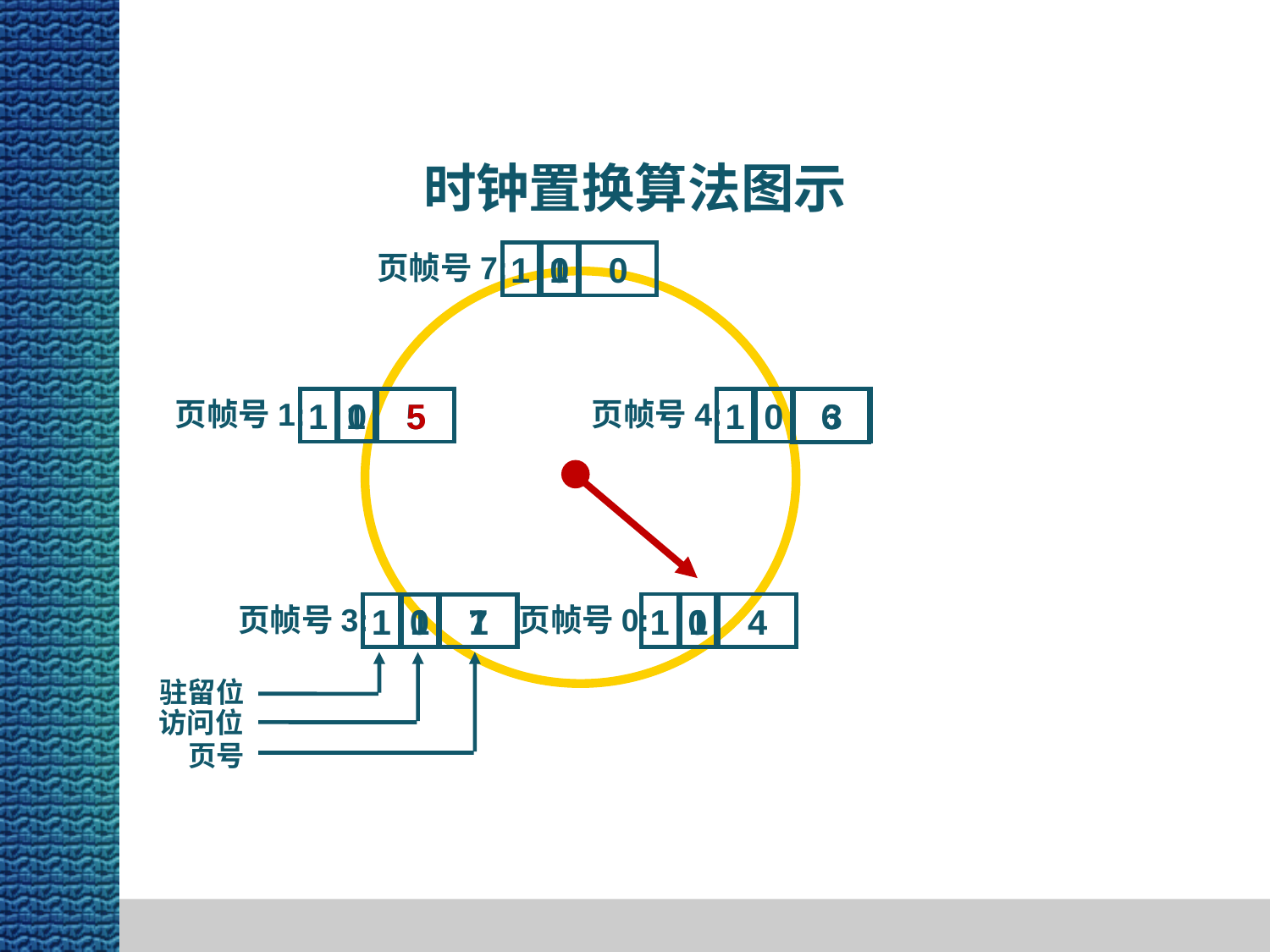

时钟置换算法图示
页帧号7:
0
1
1
0

页帧号1:
页帧号4:
1
5
1
0
5
1
0
3
6

页帧号3:
页帧号0:
1
1
1
1
0
1
4
0
7

驻留位

访问位

页号